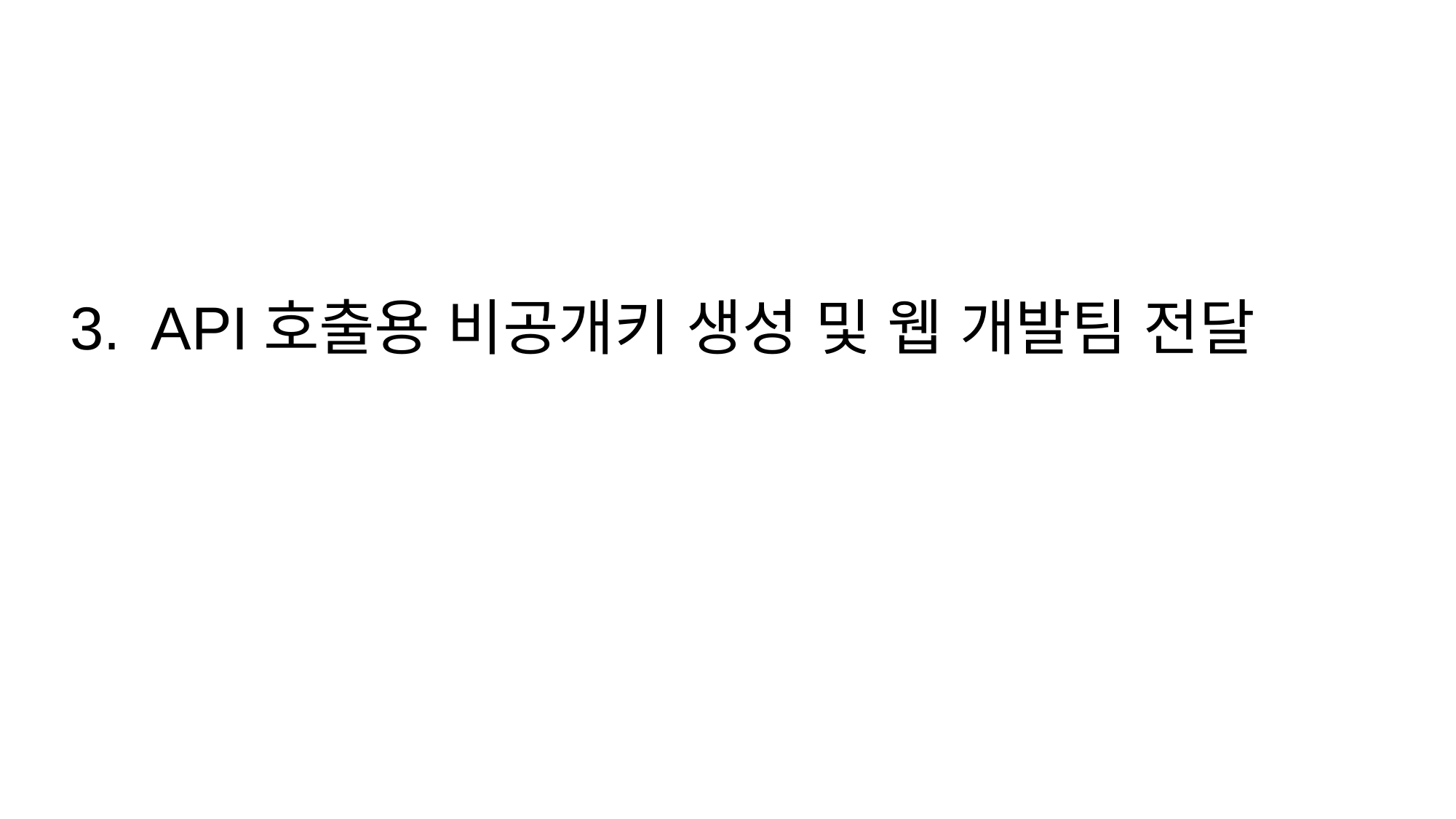

# 3.  API호출용 비공개키 생성 및 웹 개발팀 전달